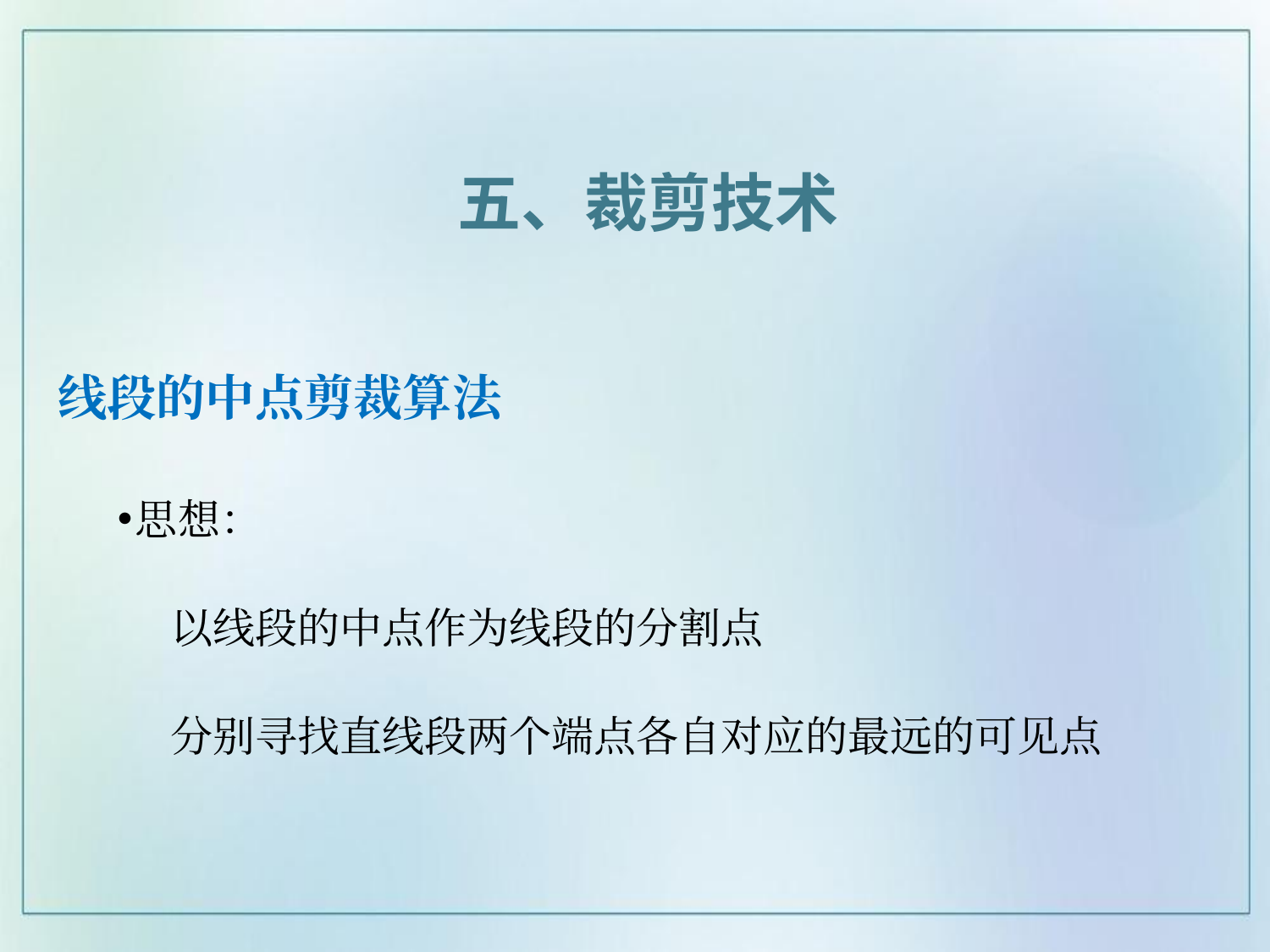

五、裁剪技术
# 线段的中点剪裁算法
思想：
    以线段的中点作为线段的分割点
    分别寻找直线段两个端点各自对应的最远的可见点